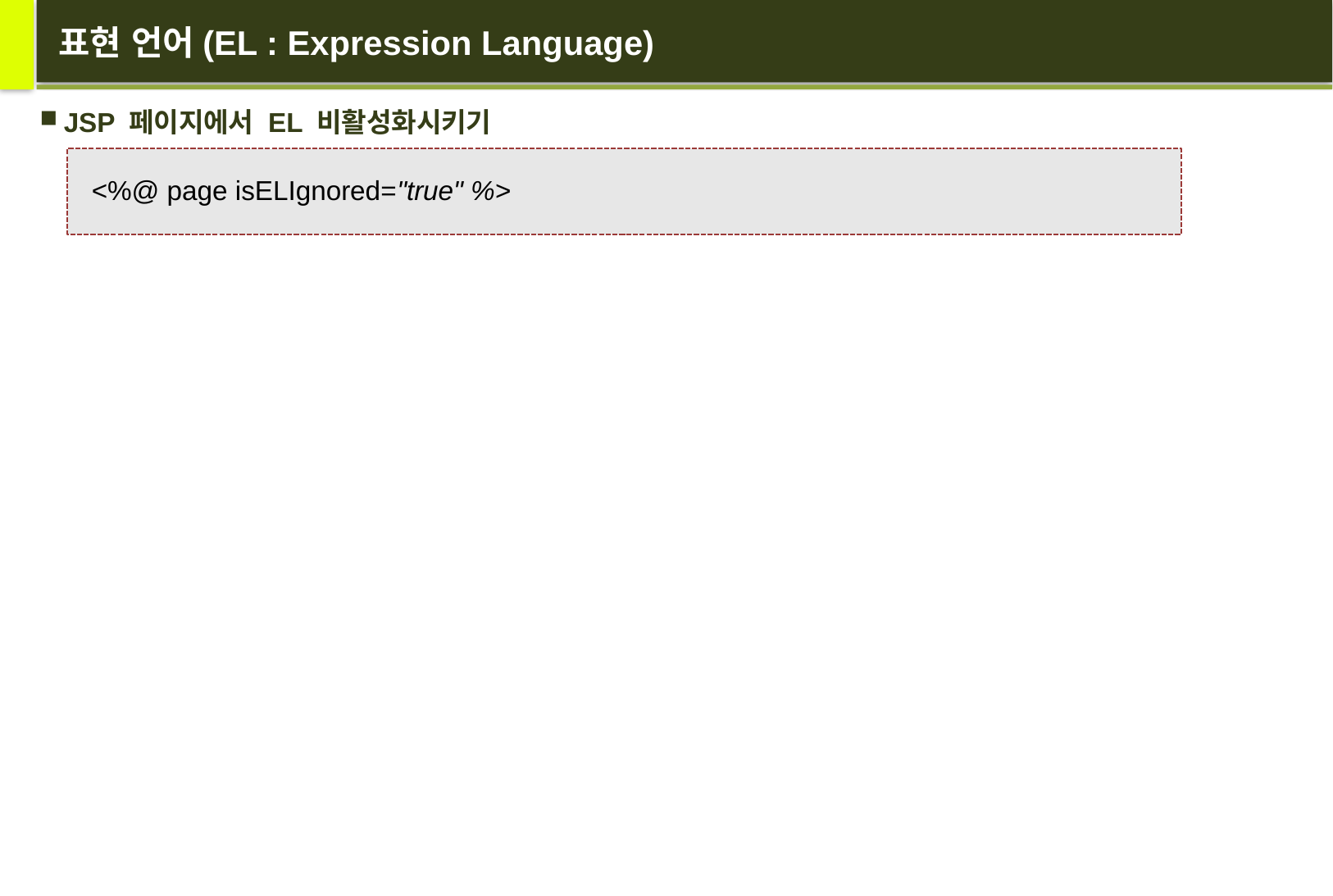

# 표현 언어(EL : Expression Language)
JSP 페이지에서 EL 비활성화시키기
<%@ page isELIgnored="true" %>